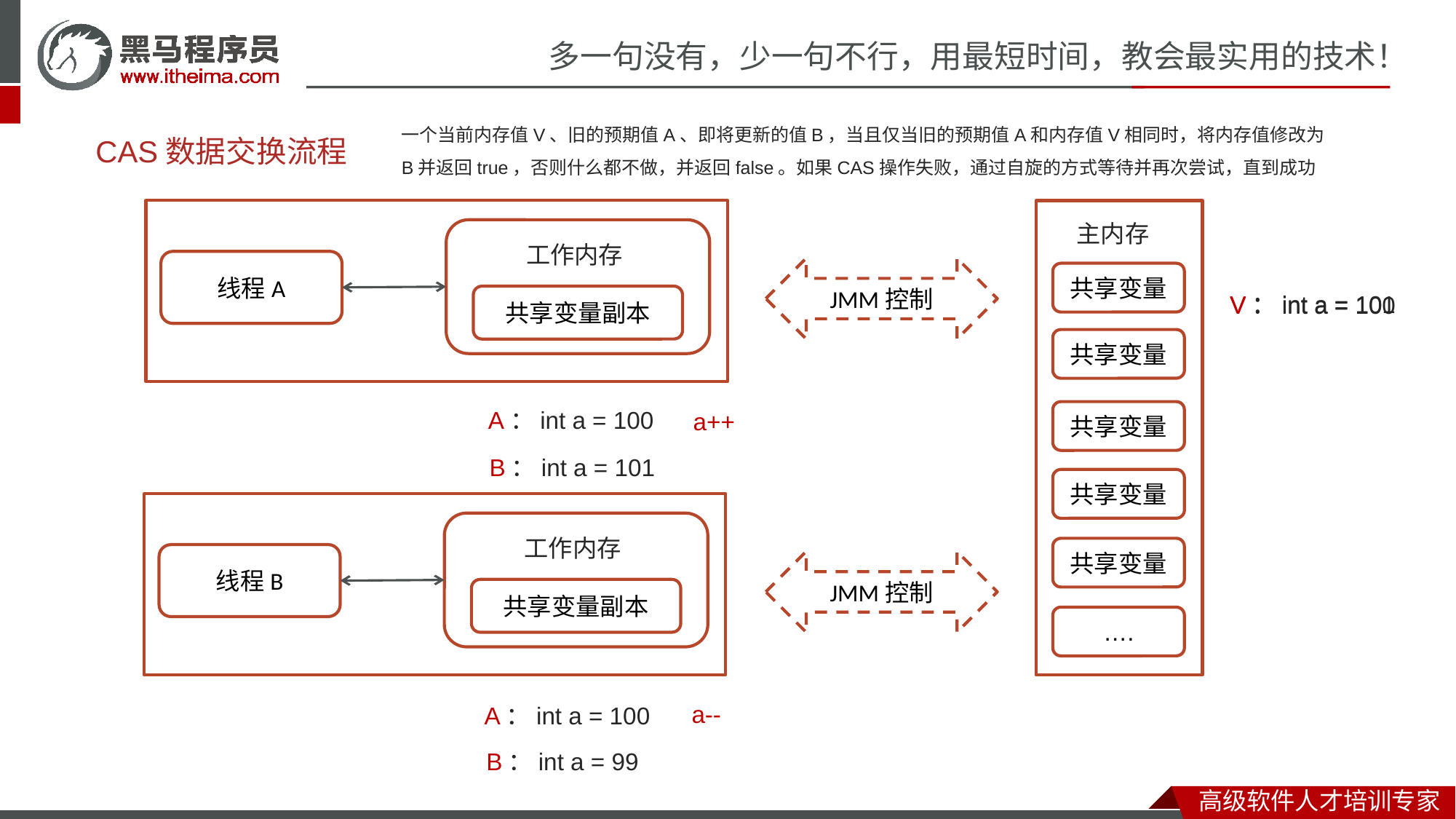

一个当前内存值V、旧的预期值A、即将更新的值B，当且仅当旧的预期值A和内存值V相同时，将内存值修改为B并返回true，否则什么都不做，并返回false。如果CAS操作失败，通过自旋的方式等待并再次尝试，直到成功
# CAS数据交换流程
主内存

工作内存
线程A
共享变量副本

JMM控制
共享变量
V：int a = 101
V：int a = 100
共享变量
A：int a = 100
a++
共享变量
B：int a = 101
共享变量

工作内存
线程B
共享变量副本
共享变量
JMM控制
….
a--
A：int a = 100
B：int a = 99